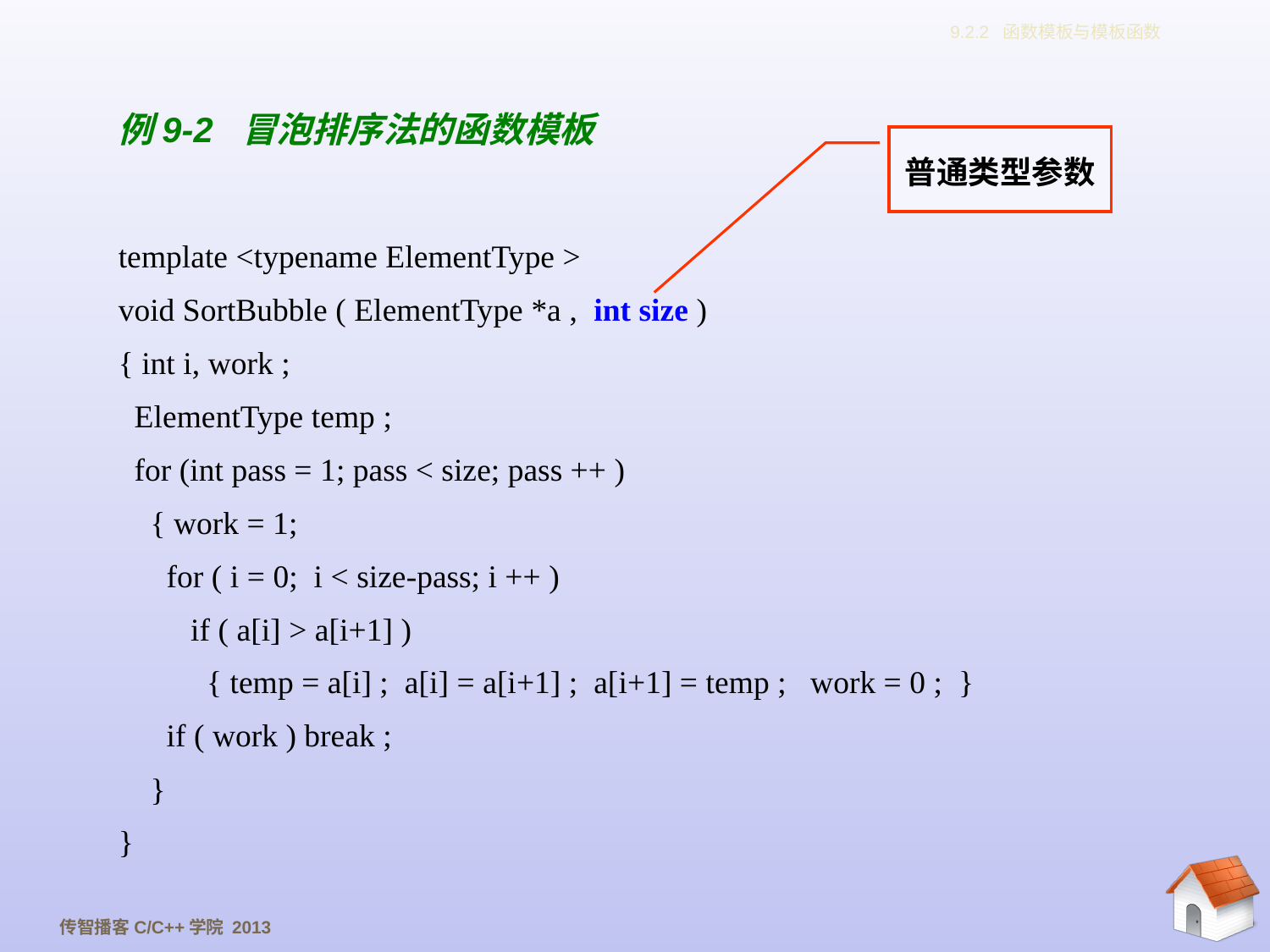

# 9.2.2  函数模板与模板函数
例9-2  冒泡排序法的函数模板
普通类型参数
template <typename ElementType >
void SortBubble ( ElementType *a ,  int size )
{ int i, work ;
  ElementType temp ;
  for (int pass = 1; pass < size; pass ++ )
    { work = 1;
      for ( i = 0;  i < size-pass; i ++ )
         if ( a[i] > a[i+1] )
           { temp = a[i] ;  a[i] = a[i+1] ;  a[i+1] = temp ;   work = 0 ;  }
      if ( work ) break ;
    }
}